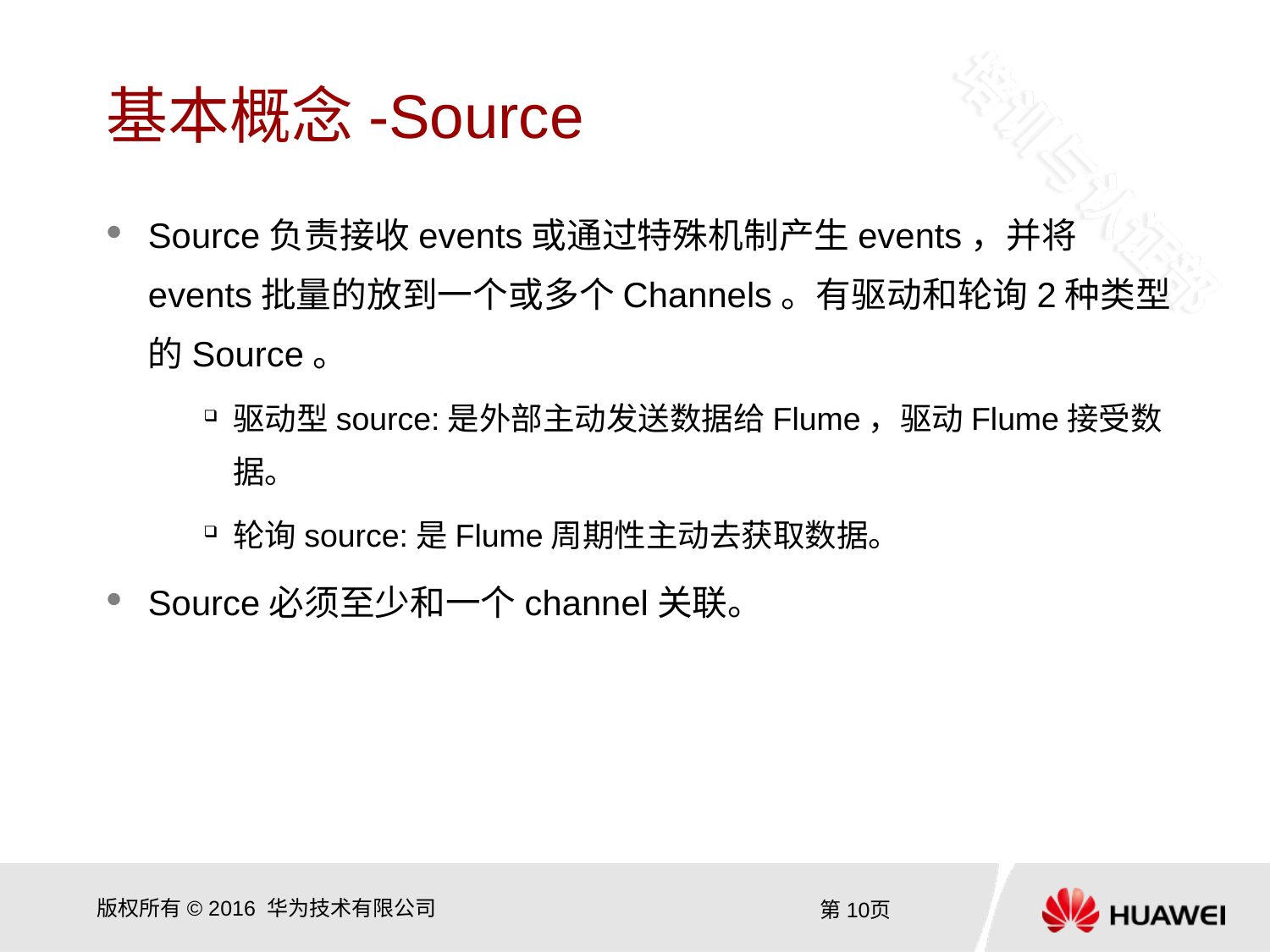

# 基本概念-Source
Source负责接收events或通过特殊机制产生events，并将events批量的放到一个或多个Channels。有驱动和轮询2种类型的Source。
驱动型source:是外部主动发送数据给Flume，驱动Flume接受数据。
轮询source:是Flume周期性主动去获取数据。
Source必须至少和一个channel关联。